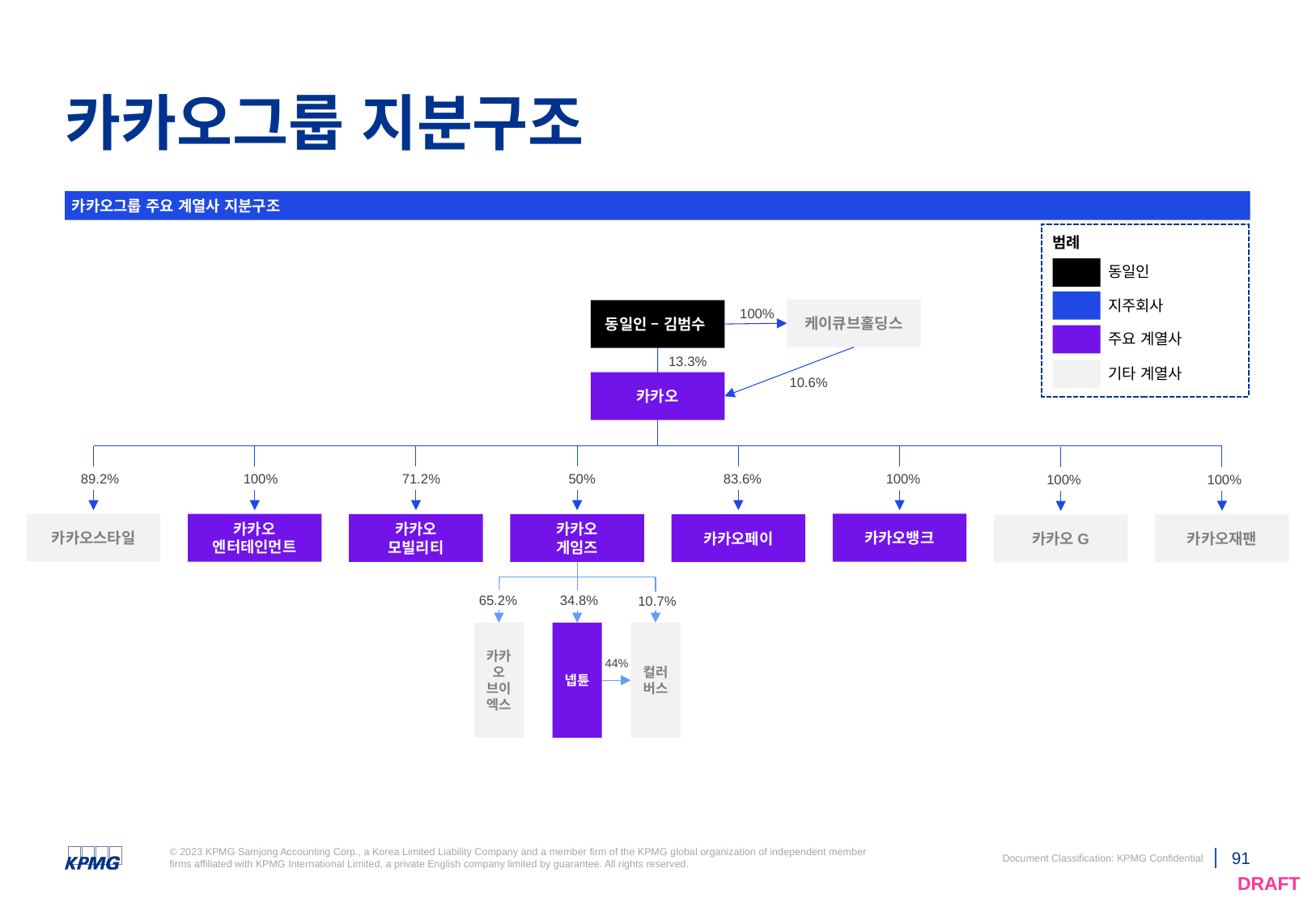

# 카카오그룹 지분구조
카카오그룹 주요 계열사 지분구조

범례
동일인

지주회사

케이큐브홀딩스
동일인 – 김범수
100%
주요 계열사

13.3%
기타 계열사

10.6%
카카오
71.2%
50%
83.6%
89.2%
100%
100%
100%
100%
카카오스타일
카카오뱅크
카카오
엔터테인먼트
카카오
모빌리티
카카오
게임즈
카카오페이
카카오재팬
카카오G
65.2%
34.8%
10.7%
카카오
브이
엑스
넵튠
컬러
버스
44%